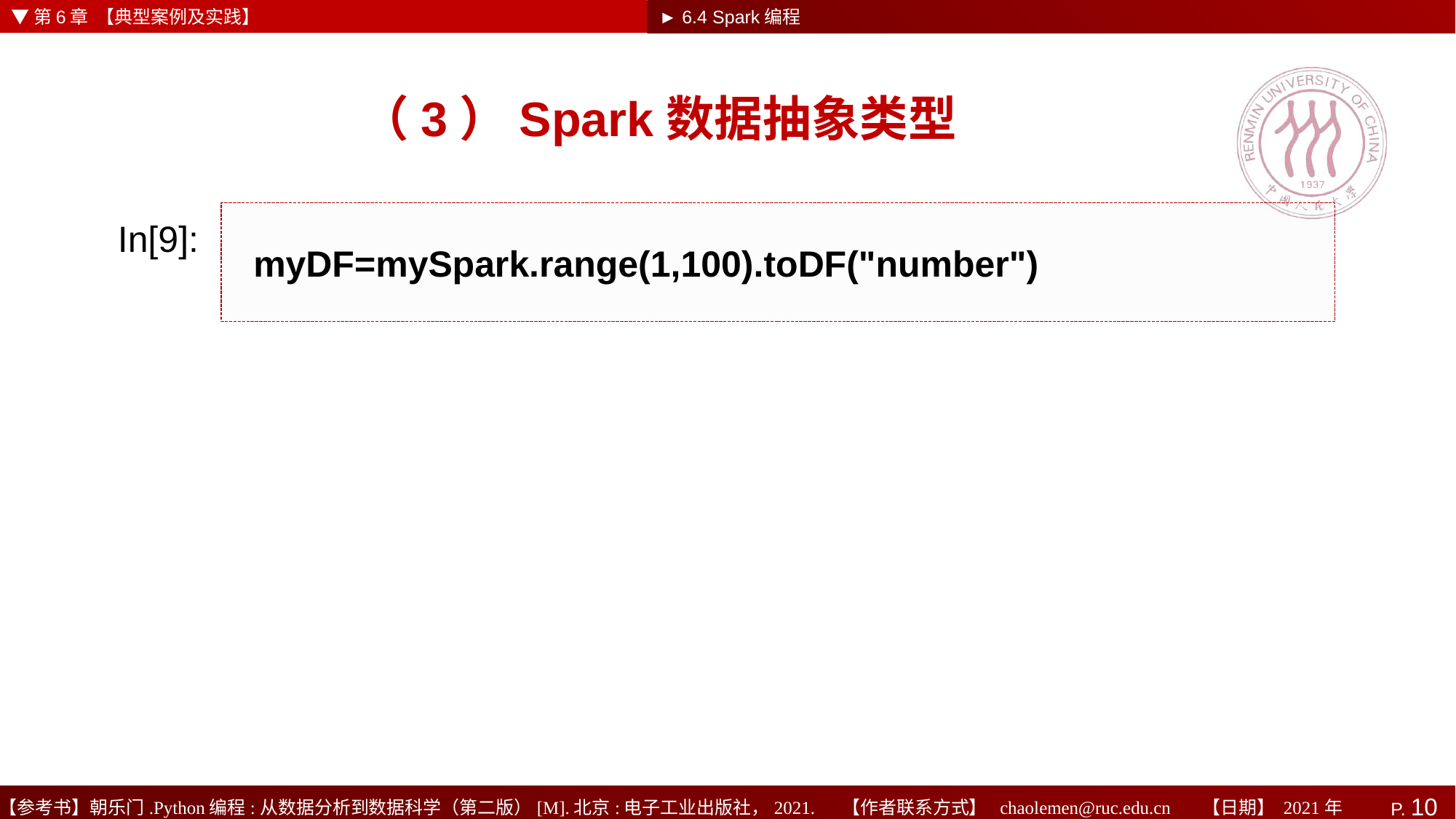

▼第6章  【典型案例及实践】
► 6.4 Spark编程
# （3）Spark数据抽象类型
myDF=mySpark.range(1,100).toDF("number")
In[9]: